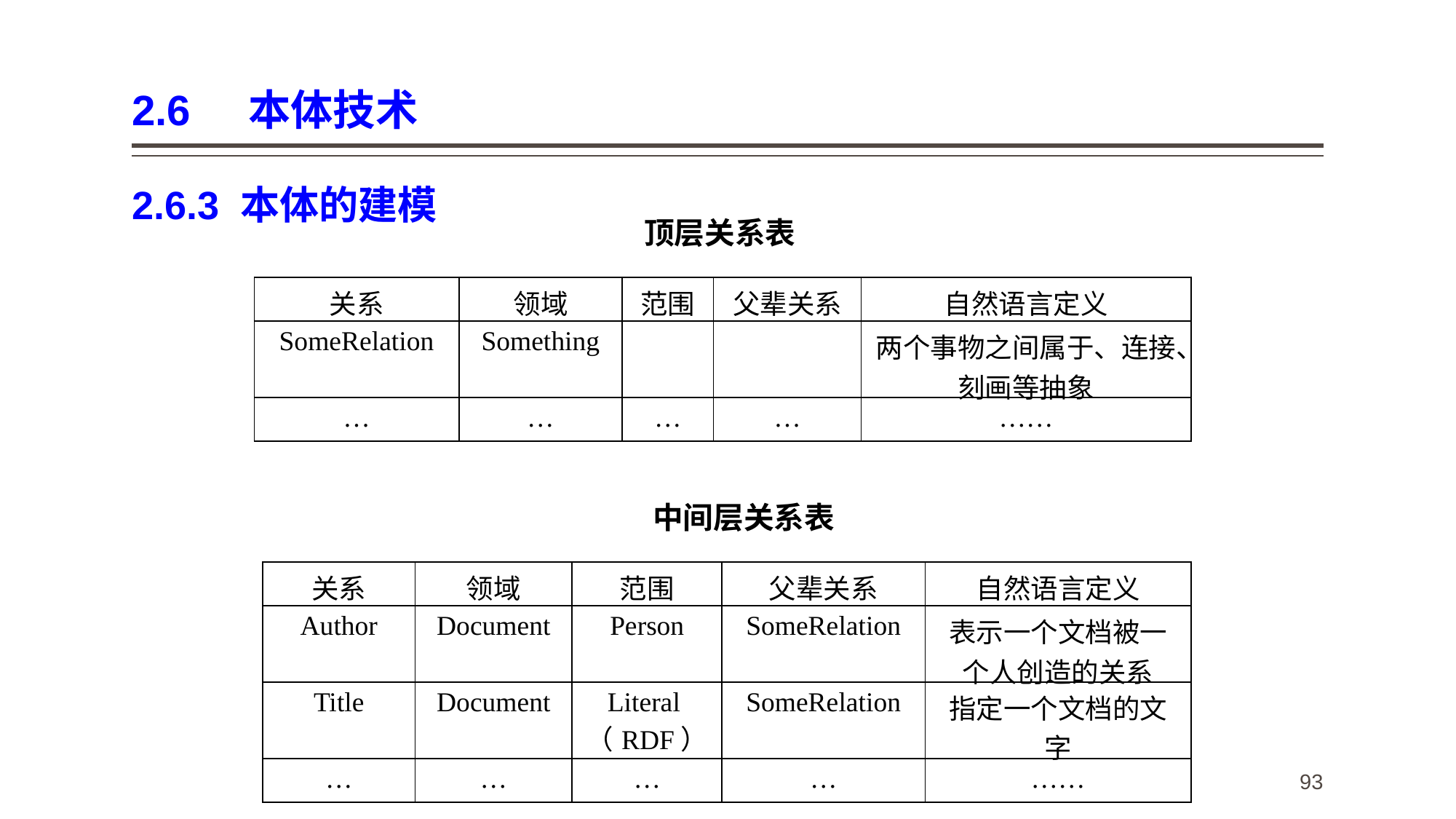

# 2.6    本体技术
2.6.3 本体的建模
顶层关系表
| 关系 | 领域 | 范围 | 父辈关系 | 自然语言定义 |
| --- | --- | --- | --- | --- |
| SomeRelation | Something |  |  | 两个事物之间属于、连接、刻画等抽象 |
| … | … | … | … | …… |
中间层关系表
| 关系 | 领域 | 范围 | 父辈关系 | 自然语言定义 |
| --- | --- | --- | --- | --- |
| Author | Document | Person | SomeRelation | 表示一个文档被一个人创造的关系 |
| Title | Document | Literal（RDF） | SomeRelation | 指定一个文档的文字 |
| … | … | … | … | …… |
93